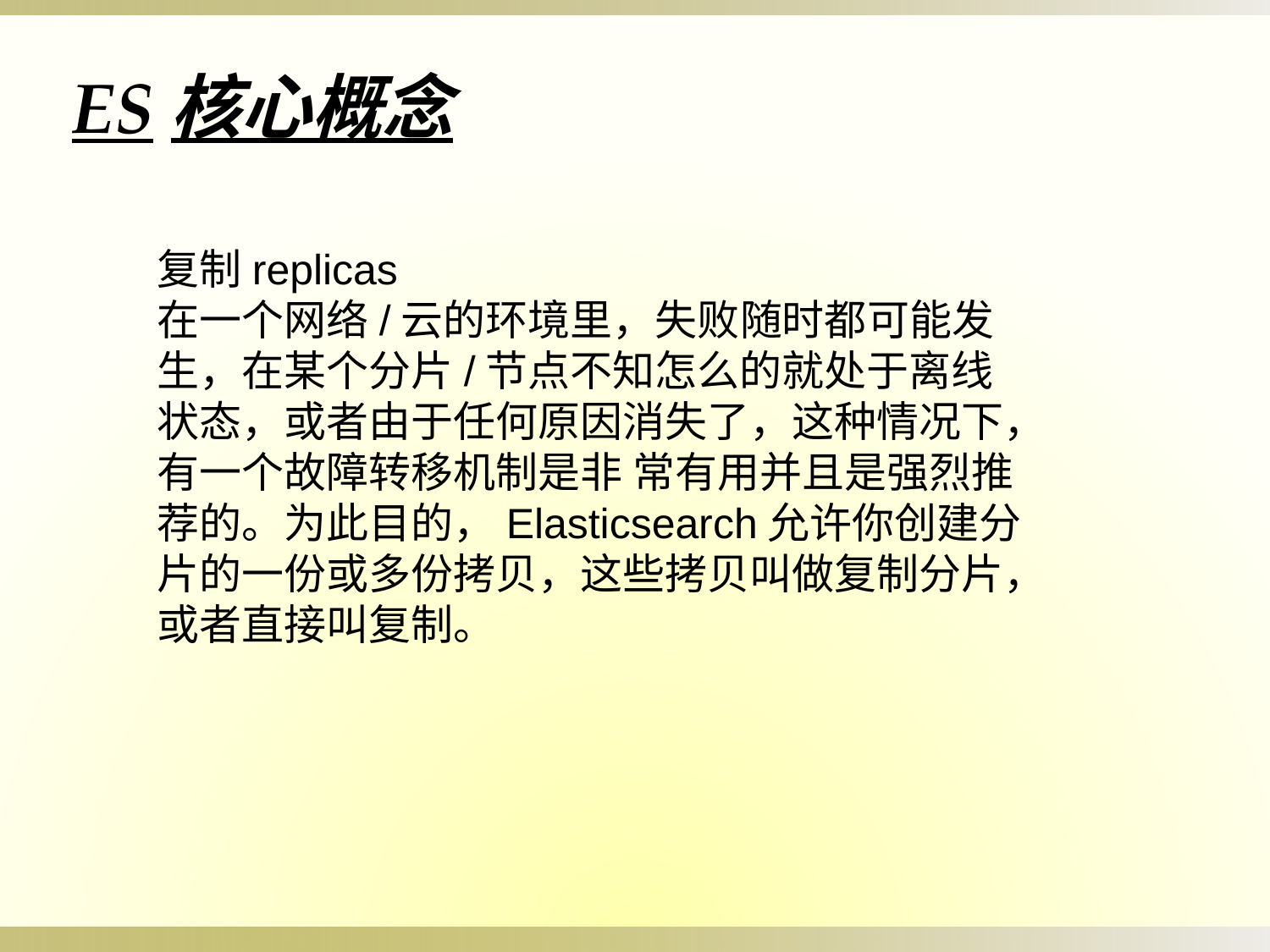

ES核心概念
复制replicas
在一个网络/云的环境里，失败随时都可能发生，在某个分片/节点不知怎么的就处于离线状态，或者由于任何原因消失了，这种情况下，有一个故障转移机制是非 常有用并且是强烈推荐的。为此目的，Elasticsearch允许你创建分片的一份或多份拷贝，这些拷贝叫做复制分片，或者直接叫复制。